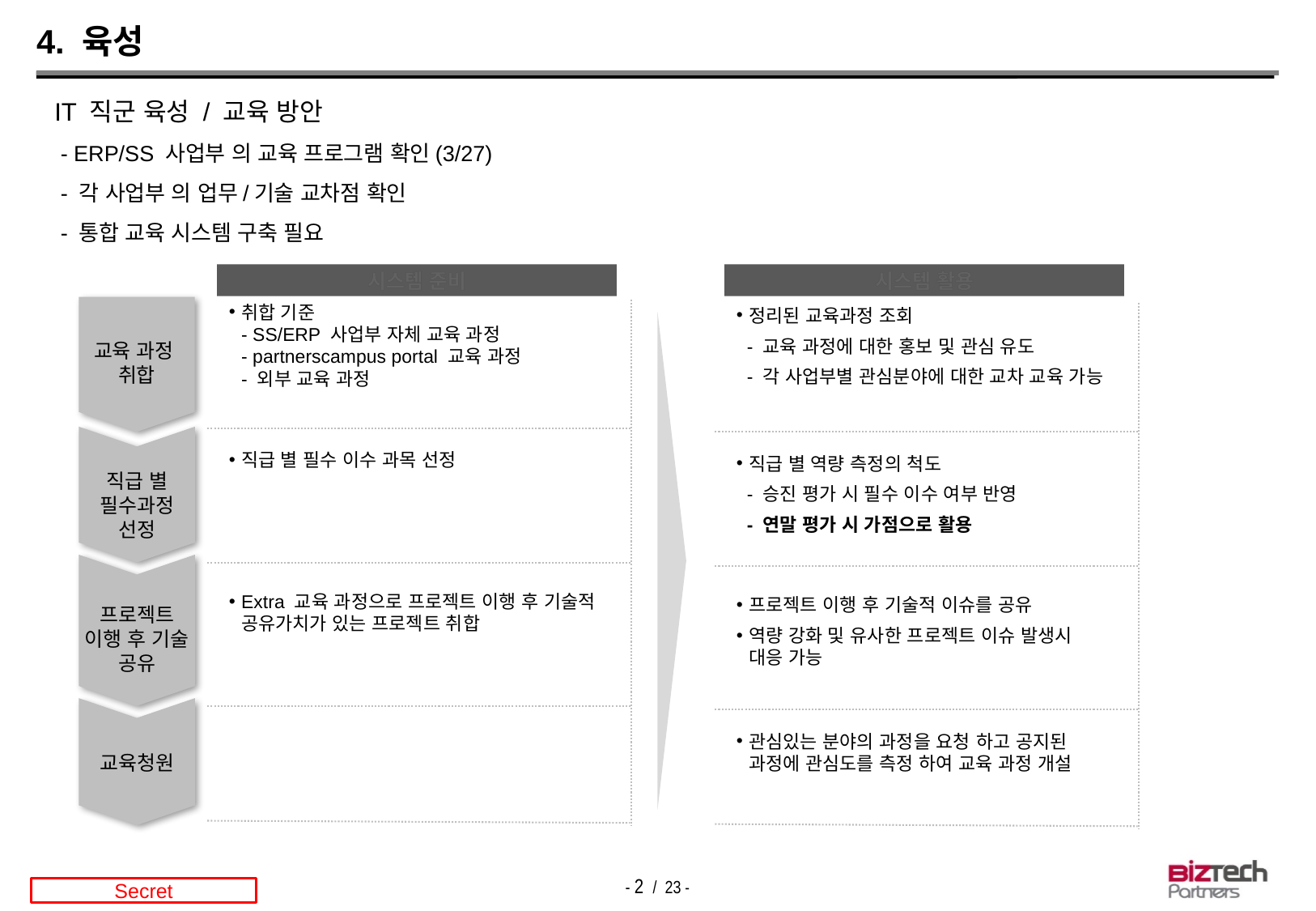

# 4. 육성
IT 직군 육성 / 교육 방안
 - ERP/SS 사업부 의 교육 프로그램 확인(3/27)
 - 각 사업부 의 업무/기술 교차점 확인
 - 통합 교육 시스템 구축 필요
시스템 준비
시스템 활용
취합 기준
- SS/ERP 사업부 자체 교육 과정
- partnerscampus portal 교육 과정
- 외부 교육 과정
정리된 교육과정 조회
  - 교육 과정에 대한 홍보 및 관심 유도
  - 각 사업부별 관심분야에 대한 교차 교육 가능

교육 과정
취합

직급 별 필수 이수 과목 선정
직급 별 역량 측정의 척도
  - 승진 평가 시 필수 이수 여부 반영
  - 연말 평가 시 가점으로 활용
직급 별
필수과정
선정

Extra 교육 과정으로 프로젝트 이행 후 기술적 공유가치가 있는 프로젝트 취합
프로젝트 이행 후 기술적 이슈를 공유
역량 강화 및 유사한 프로젝트 이슈 발생시 대응 가능
프로젝트
이행 후 기술
공유

관심있는 분야의 과정을 요청 하고 공지된 과정에 관심도를 측정 하여 교육 과정 개설
교육청원